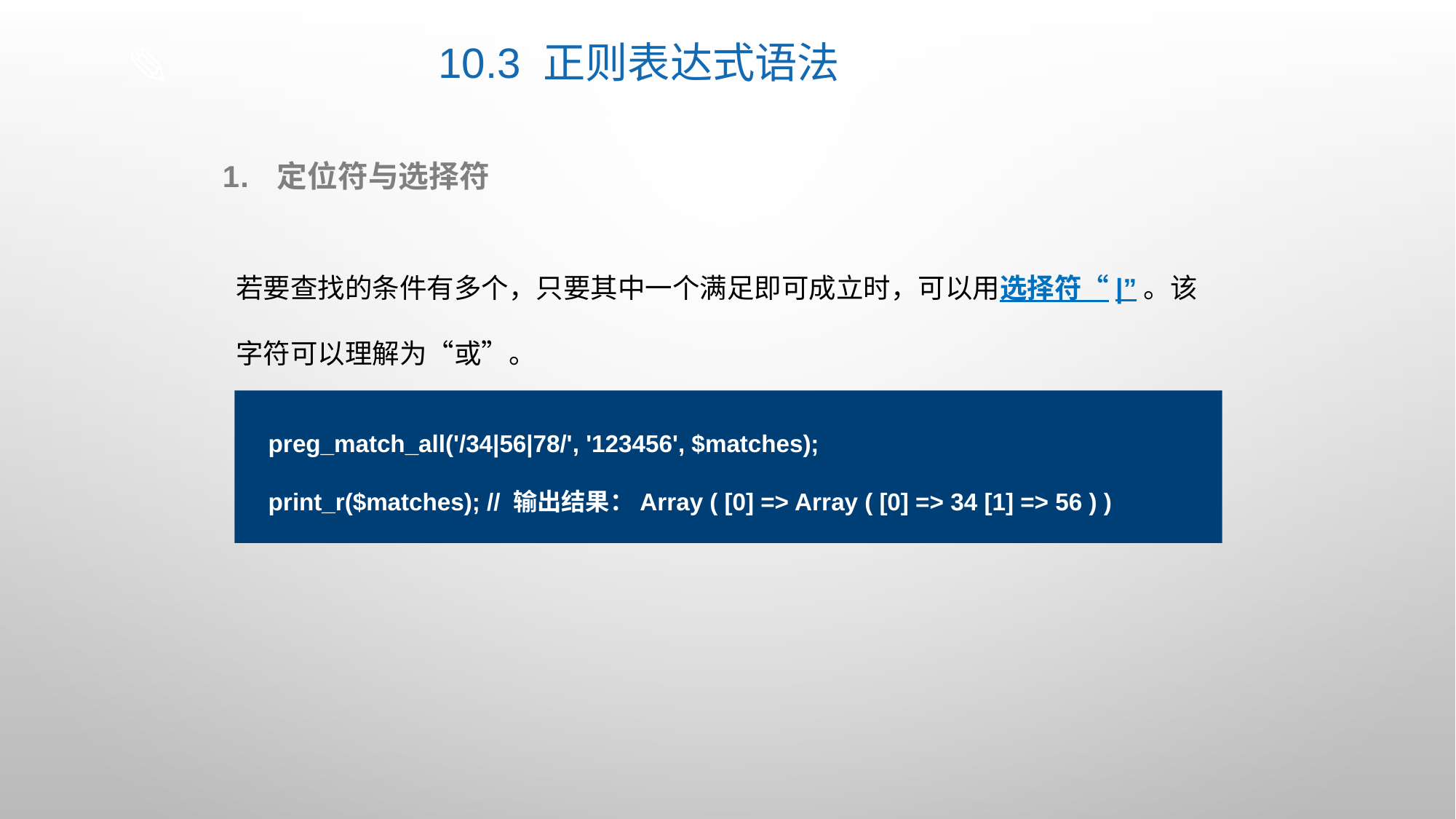

# 10.3 正则表达式语法
定位符与选择符
若要查找的条件有多个，只要其中一个满足即可成立时，可以用选择符“|”。该字符可以理解为“或”。

preg_match_all('/34|56|78/', '123456', $matches);
print_r($matches); // 输出结果：Array ( [0] => Array ( [0] => 34 [1] => 56 ) )